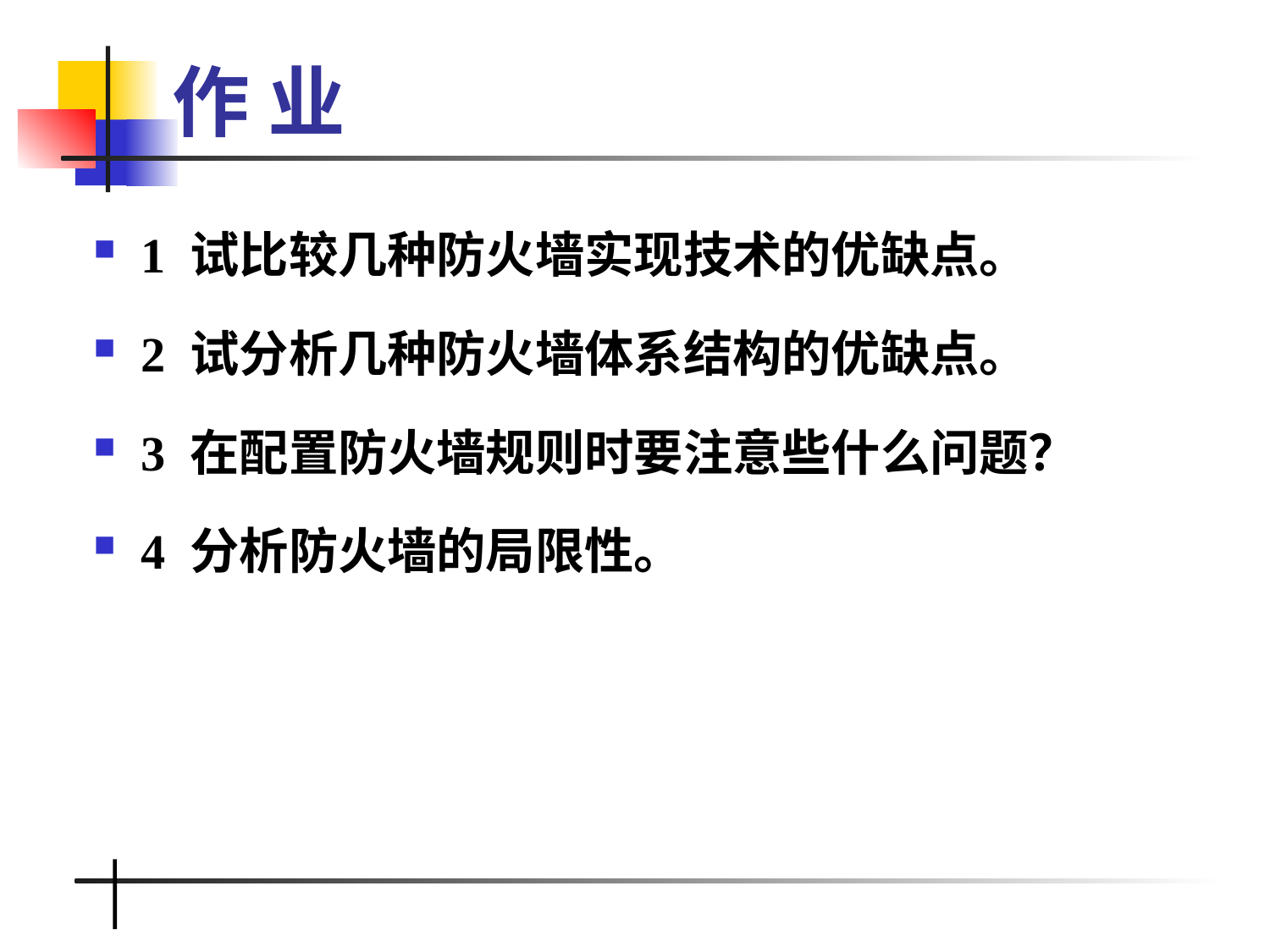

# 作 业
1 试比较几种防火墙实现技术的优缺点。
2 试分析几种防火墙体系结构的优缺点。
3 在配置防火墙规则时要注意些什么问题？
4 分析防火墙的局限性。